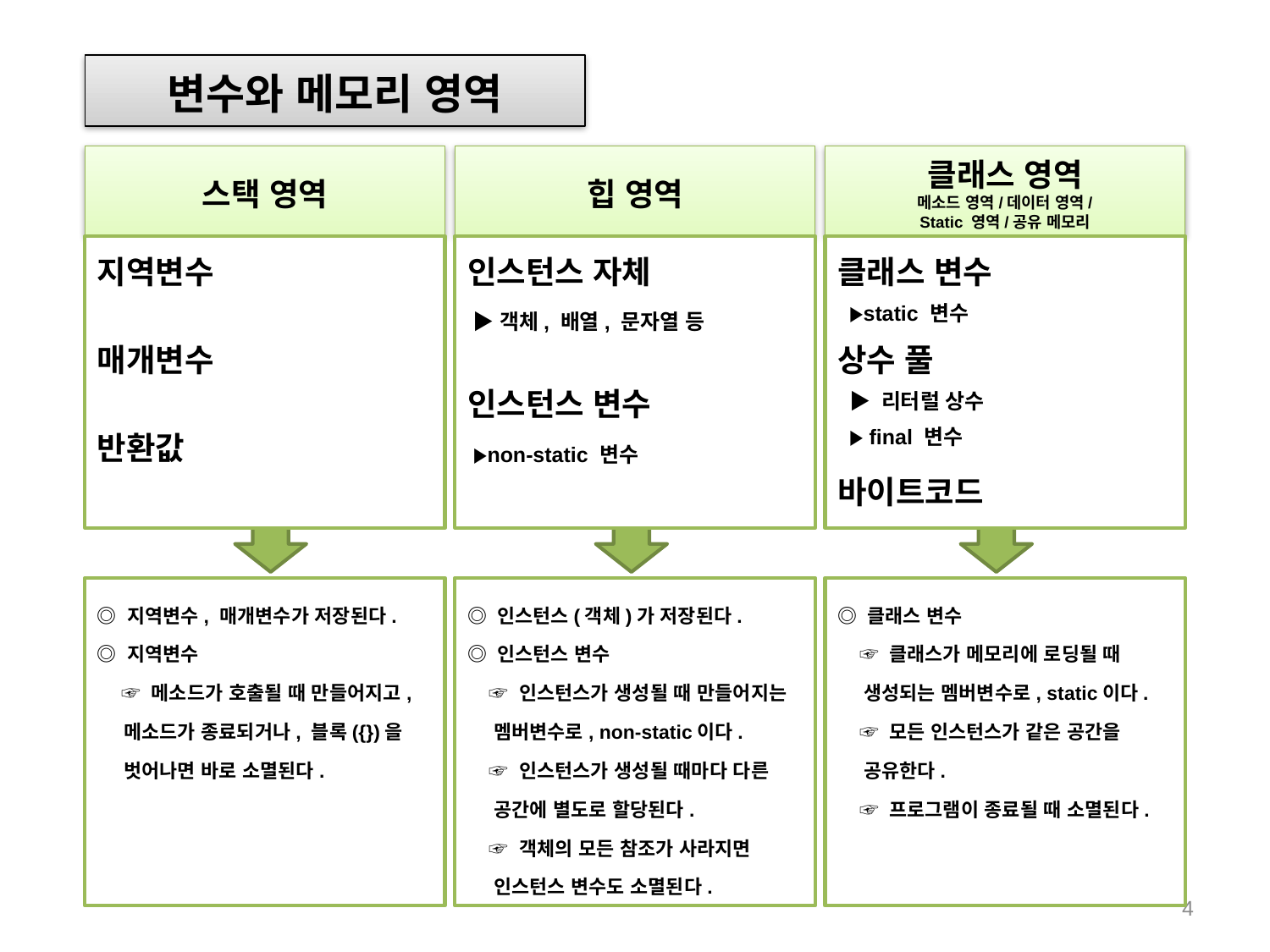

변수와 메모리 영역
스택 영역
힙 영역
클래스 영역
메소드 영역/데이터 영역/
Static 영역/공유 메모리
지역변수

매개변수

반환값
클래스 변수
  ▶static 변수

상수 풀
  ▶ 리터럴 상수
  ▶ final 변수

바이트코드
인스턴스 자체
 ▶객체, 배열, 문자열 등

인스턴스 변수
 ▶non-static 변수

◎ 지역변수, 매개변수가 저장된다.
◎ 지역변수
☞ 메소드가 호출될 때 만들어지고, 메소드가 종료되거나, 블록({})을 벗어나면 바로 소멸된다.
◎ 인스턴스(객체)가 저장된다.
◎ 인스턴스 변수
    ☞ 인스턴스가 생성될 때 만들어지는 멤버변수로, non-static이다.
    ☞ 인스턴스가 생성될 때마다 다른 공간에 별도로 할당된다.
    ☞ 객체의 모든 참조가 사라지면 인스턴스 변수도 소멸된다.
◎ 클래스 변수
    ☞ 클래스가 메모리에 로딩될 때 생성되는 멤버변수로, static이다.
    ☞ 모든 인스턴스가 같은 공간을 공유한다.
    ☞ 프로그램이 종료될 때 소멸된다.
4